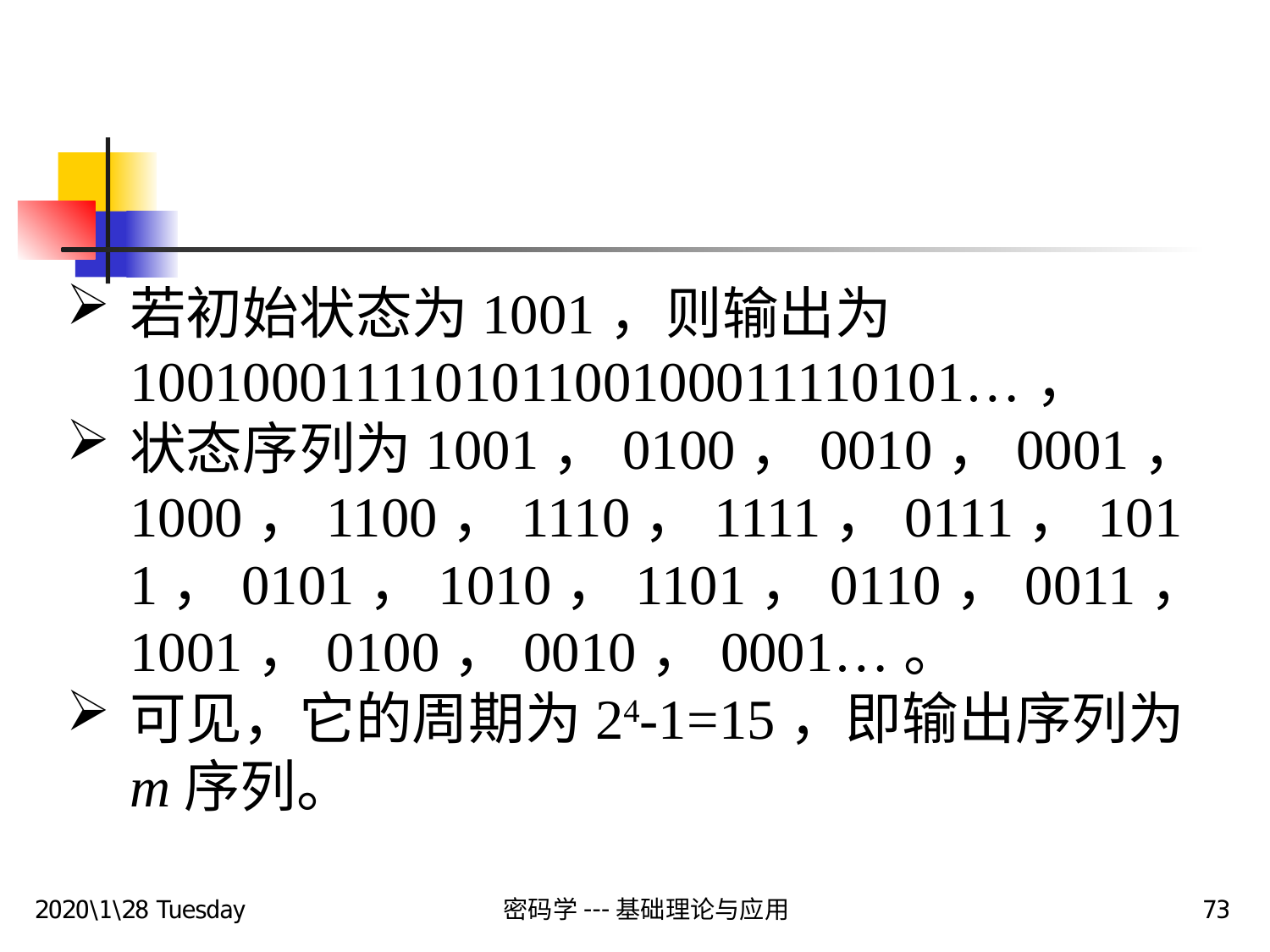

若初始状态为1001，则输出为100100011110101100100011110101…，
状态序列为1001，0100，0010，0001，1000，1100，1110，1111，0111，1011，0101，1010，1101，0110，0011，1001，0100，0010，0001…。
可见，它的周期为24-1=15，即输出序列为m序列。
2020\1\28 Tuesday
密码学---基础理论与应用
73